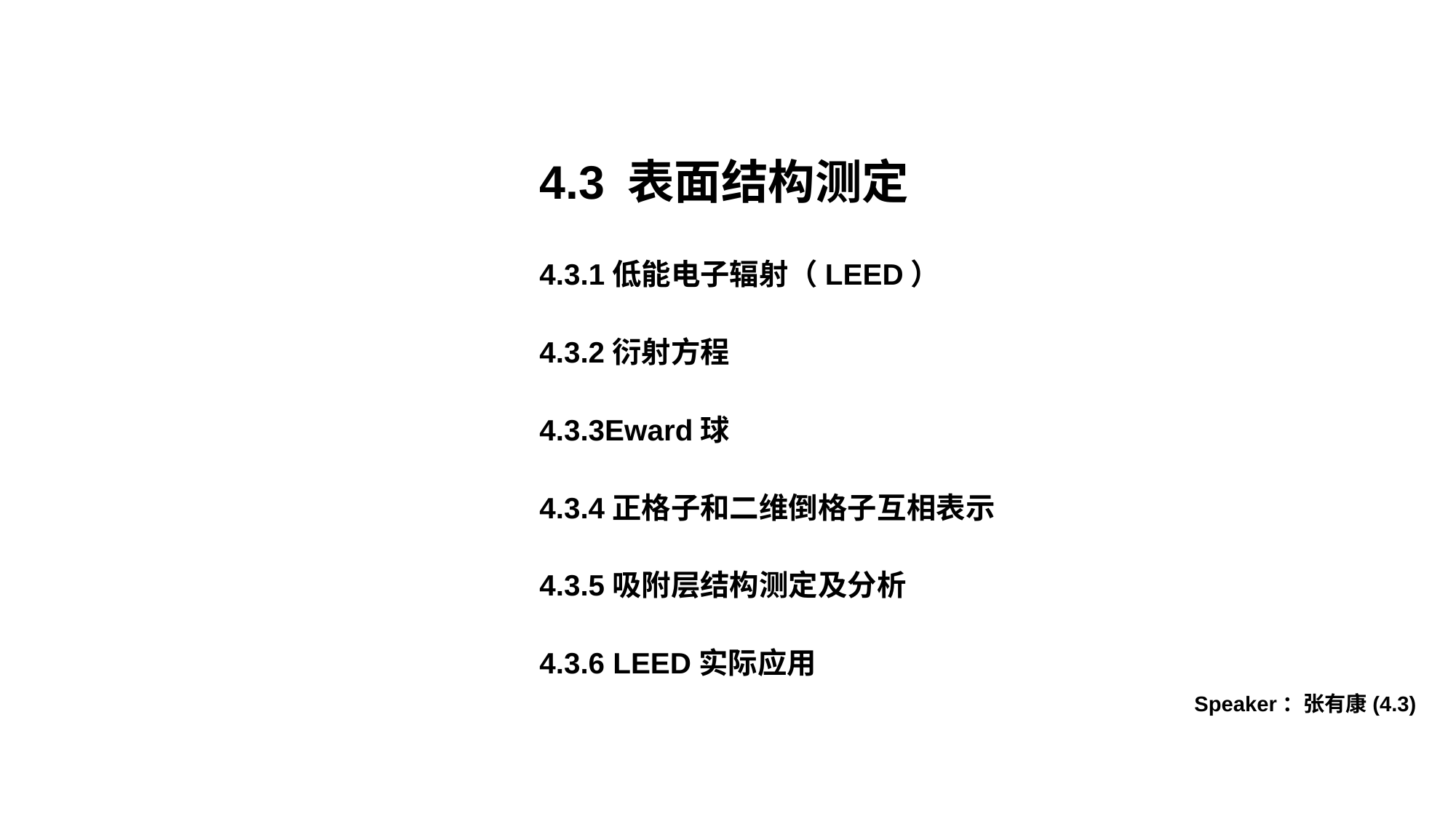

4.3 表面结构测定
4.3.1低能电子辐射（LEED）

4.3.2衍射方程

4.3.3Eward球

4.3.4正格子和二维倒格子互相表示

4.3.5吸附层结构测定及分析

4.3.6 LEED实际应用

Speaker：张有康(4.3)